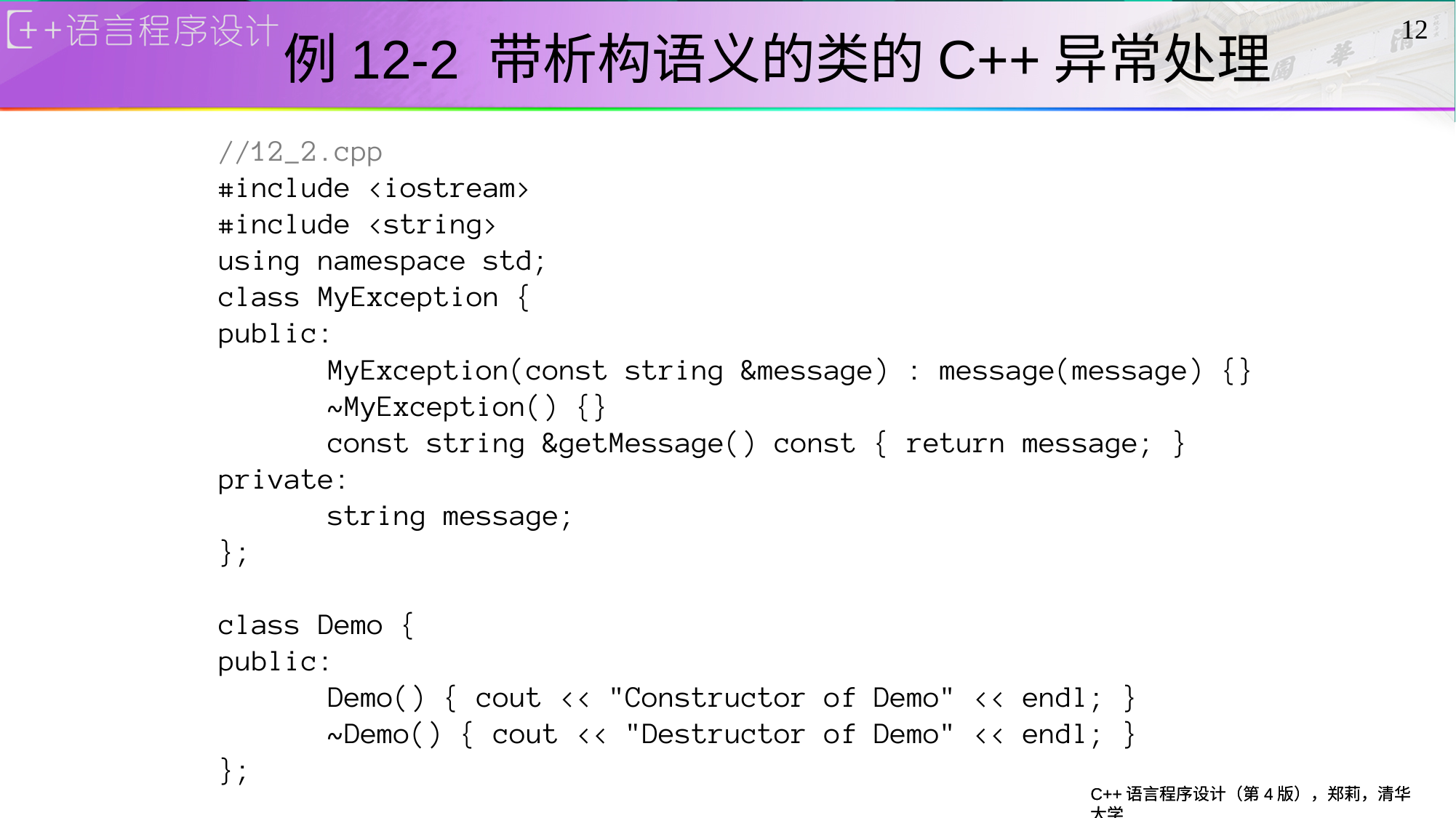

# 例12-2 带析构语义的类的C++异常处理
12
//12_2.cpp
#include <iostream>
#include <string>
using namespace std;
class MyException {
public:
	MyException(const string &message) : message(message) {}
	~MyException() {}
	const string &getMessage() const { return message; }
private:
	string message;
};

class Demo {
public:
	Demo() { cout << "Constructor of Demo" << endl; }
	~Demo() { cout << "Destructor of Demo" << endl; }
};